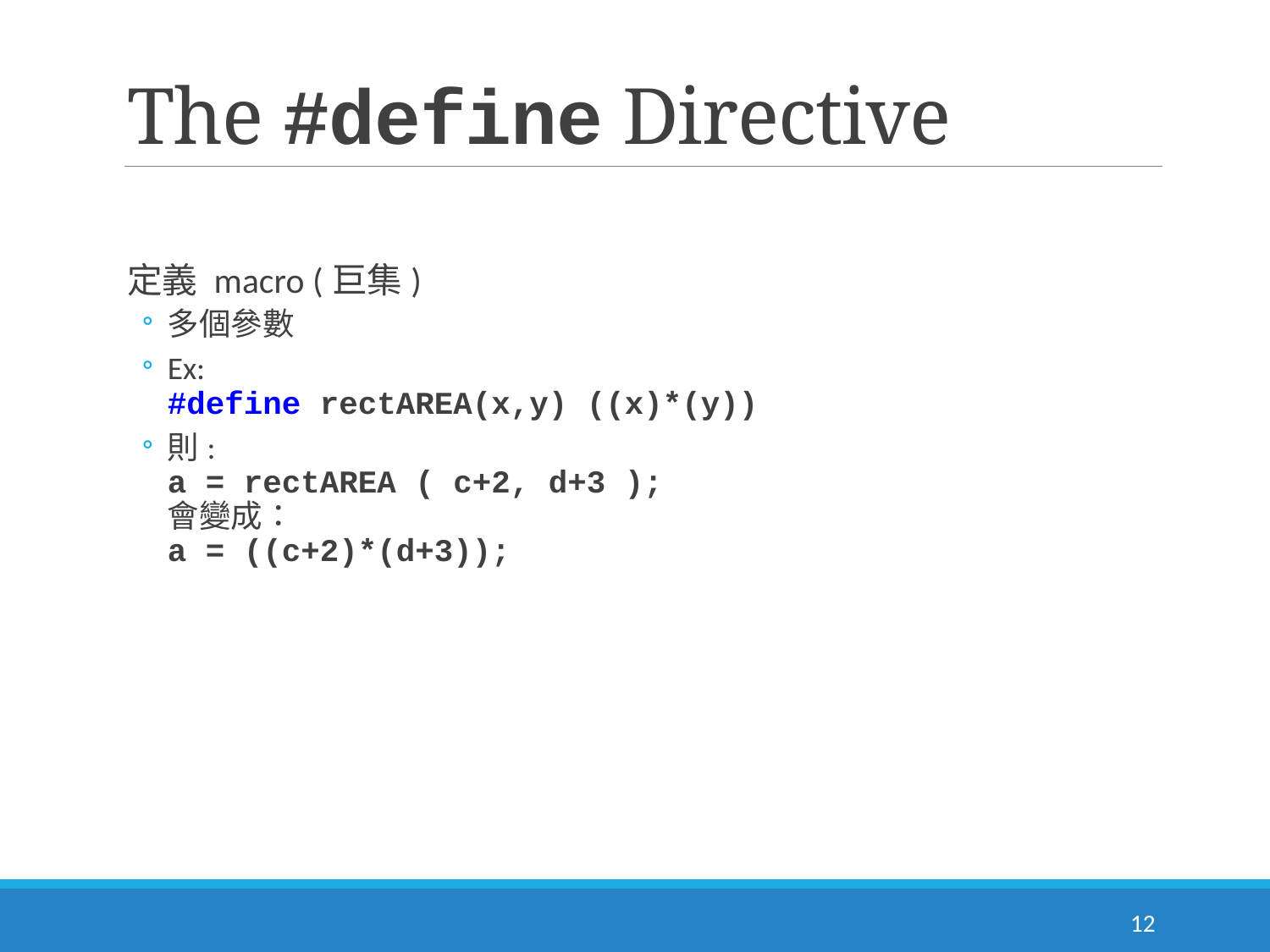

# The #define Directive
定義 macro (巨集)
多個參數
Ex:
#define rectAREA(x,y) ((x)*(y))
則:
a = rectAREA ( c+2, d+3 );
會變成：
a = ((c+2)*(d+3));

12